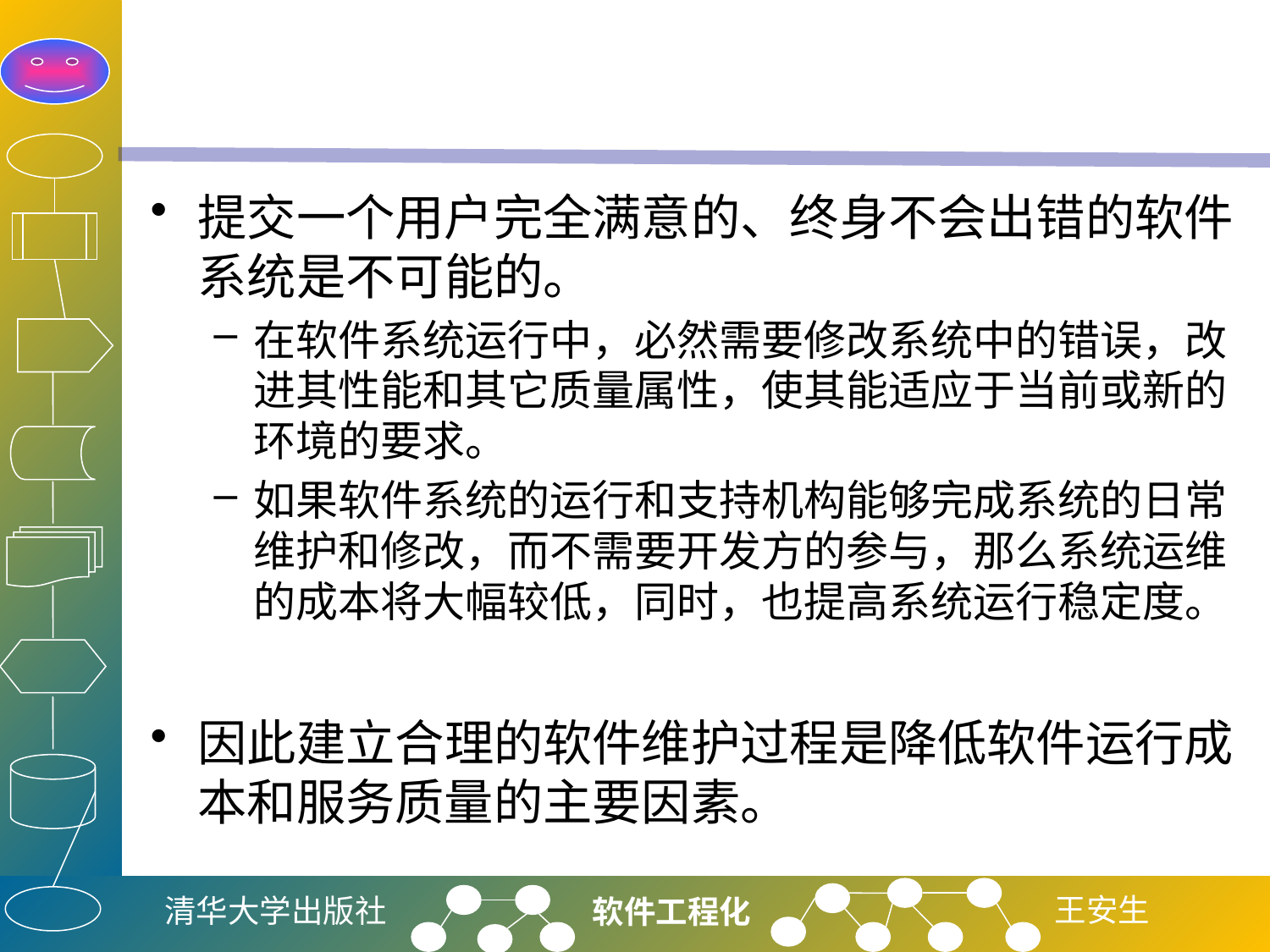

#
提交一个用户完全满意的、终身不会出错的软件系统是不可能的。
在软件系统运行中，必然需要修改系统中的错误，改进其性能和其它质量属性，使其能适应于当前或新的环境的要求。
如果软件系统的运行和支持机构能够完成系统的日常维护和修改，而不需要开发方的参与，那么系统运维的成本将大幅较低，同时，也提高系统运行稳定度。

因此建立合理的软件维护过程是降低软件运行成本和服务质量的主要因素。